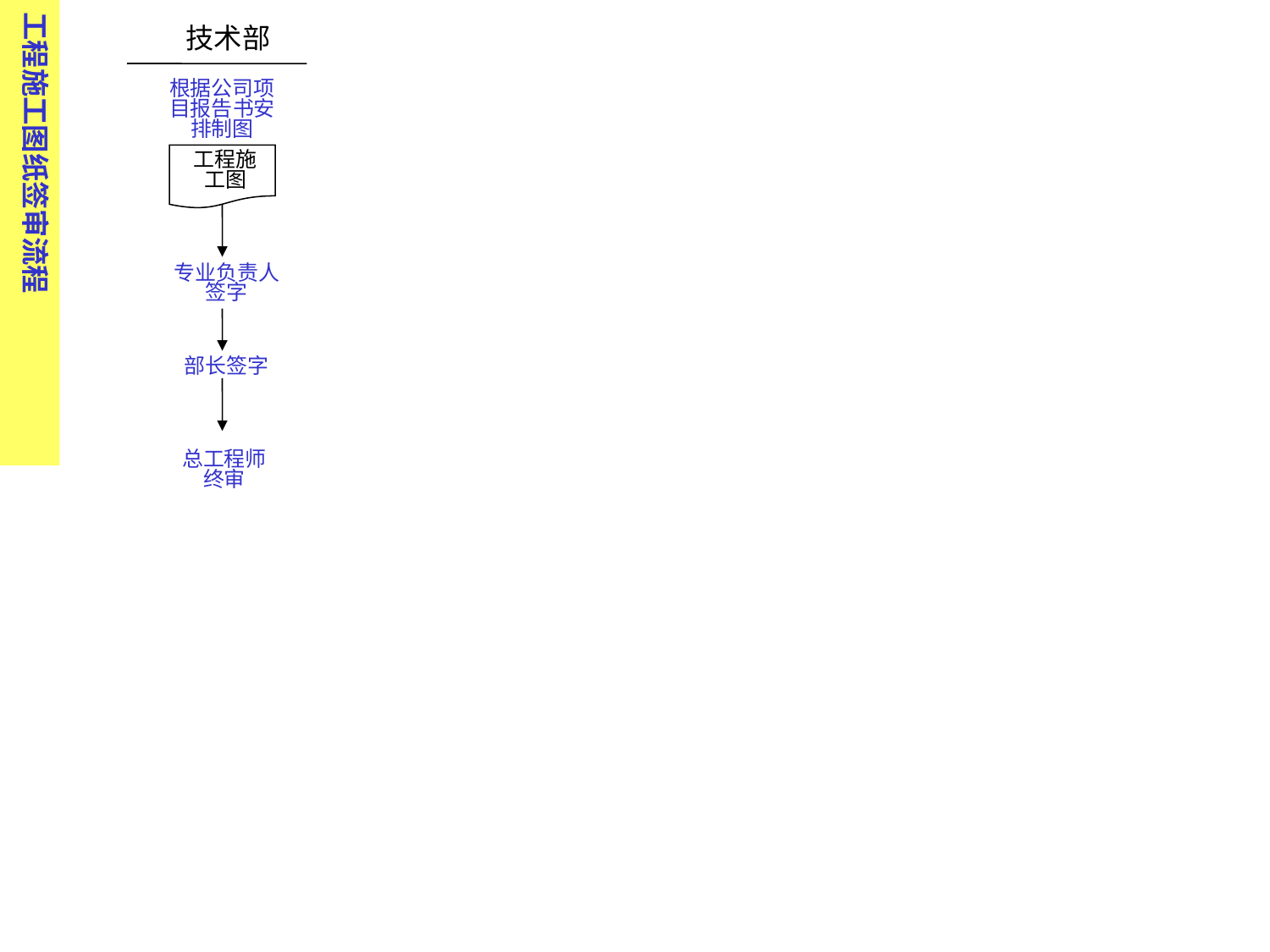

工程施工图纸签审流程
 技术部

根据公司项目报告书安排制图

工程施工图

专业负责人签字

部长签字

总工程师终审
96